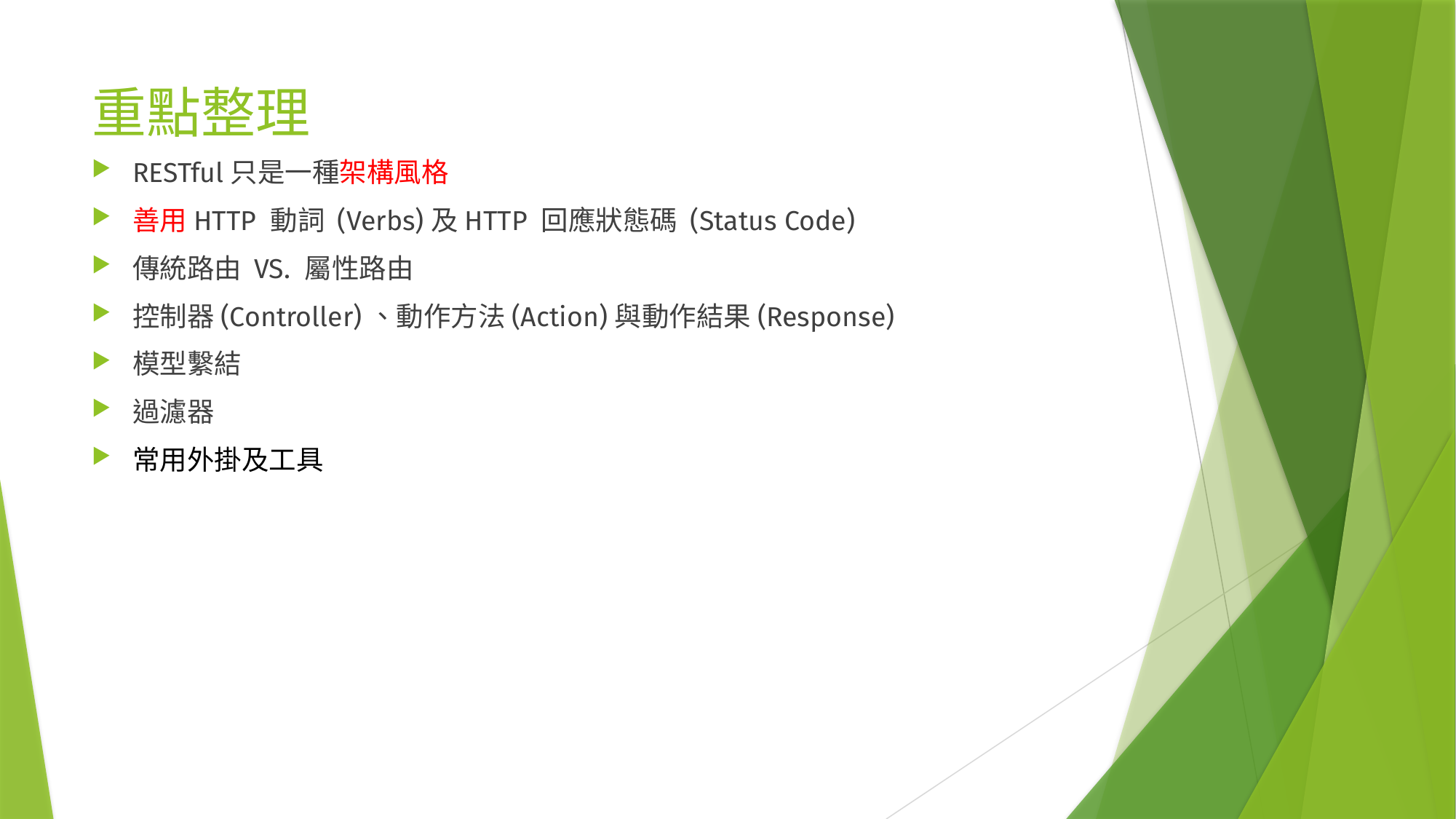

# 重點整理
RESTful只是一種架構風格
善用HTTP 動詞 (Verbs)及HTTP 回應狀態碼 (Status Code)
傳統路由 VS. 屬性路由
控制器(Controller)、動作方法(Action)與動作結果(Response)
模型繫結
過濾器
常用外掛及工具